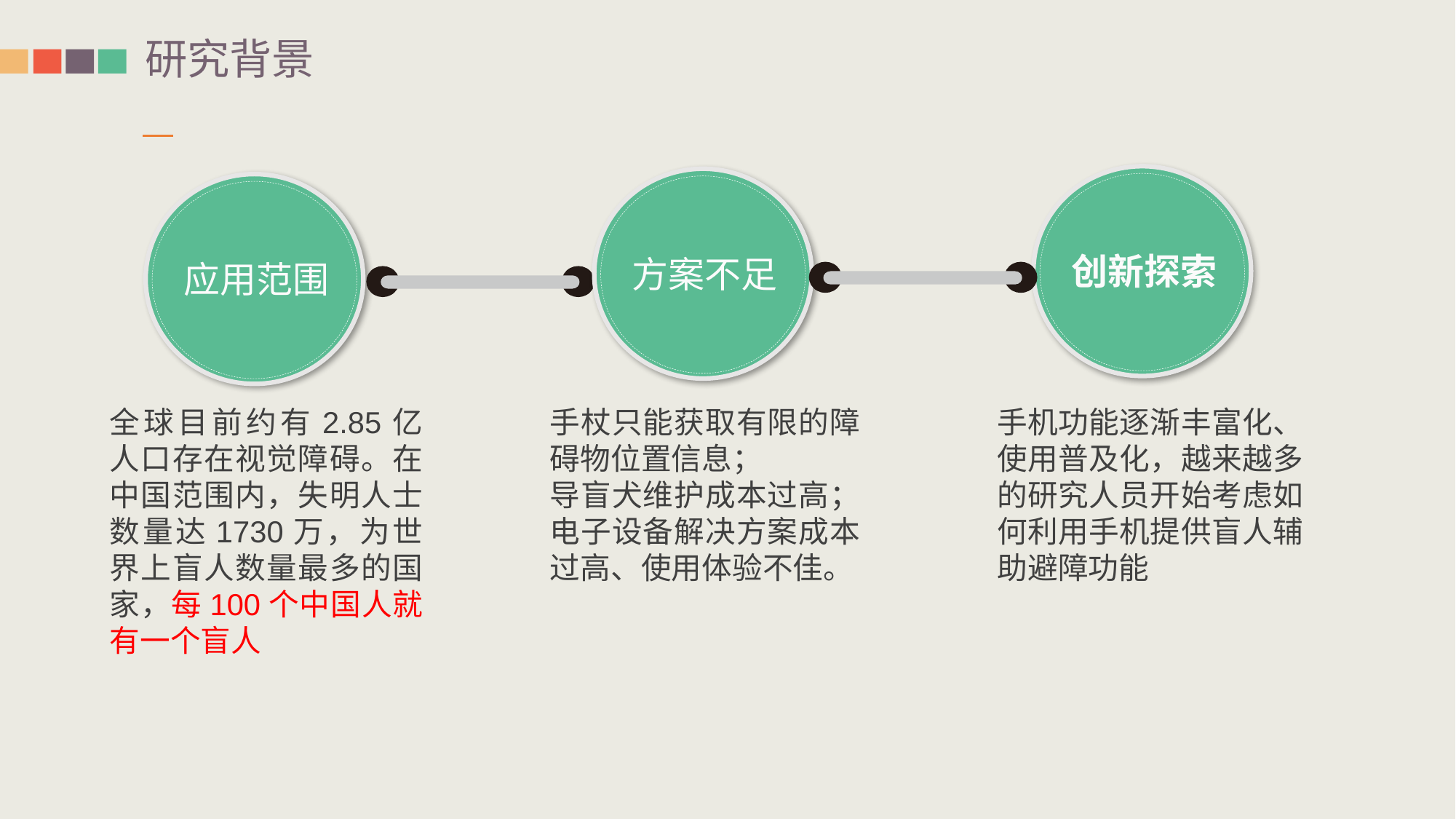

研究背景

创新探索

方案不足

应用范围

手机功能逐渐丰富化、使用普及化，越来越多的研究人员开始考虑如何利用手机提供盲人辅助避障功能
全球目前约有2.85亿人口存在视觉障碍。在中国范围内，失明人士数量达1730万，为世界上盲人数量最多的国家，每100个中国人就有一个盲人
手杖只能获取有限的障碍物位置信息；
导盲犬维护成本过高；电子设备解决方案成本过高、使用体验不佳。